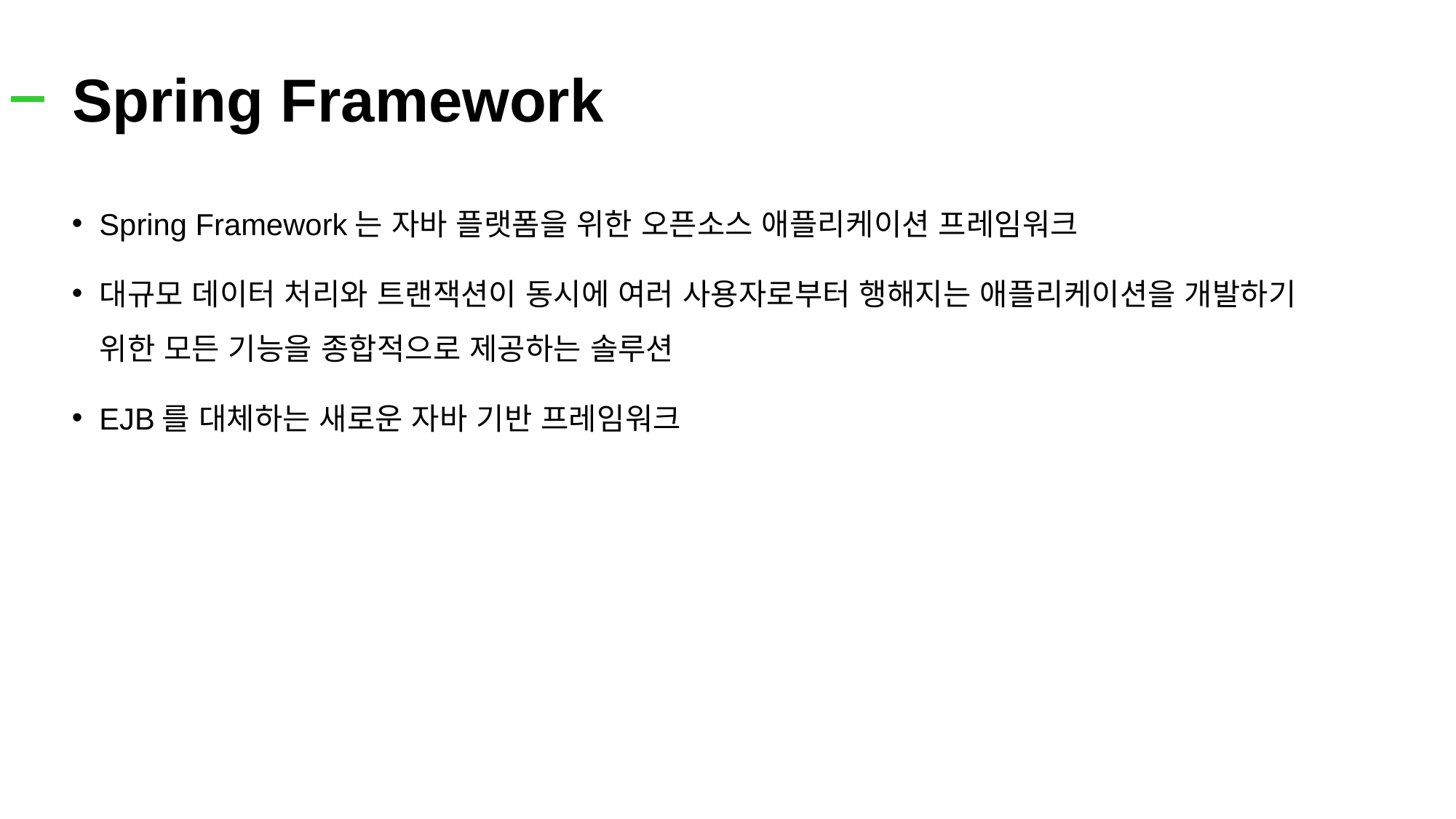

# Spring Framework

Spring Framework는 자바 플랫폼을 위한 오픈소스 애플리케이션 프레임워크
대규모 데이터 처리와 트랜잭션이 동시에 여러 사용자로부터 행해지는 애플리케이션을 개발하기 위한 모든 기능을 종합적으로 제공하는 솔루션
EJB를 대체하는 새로운 자바 기반 프레임워크